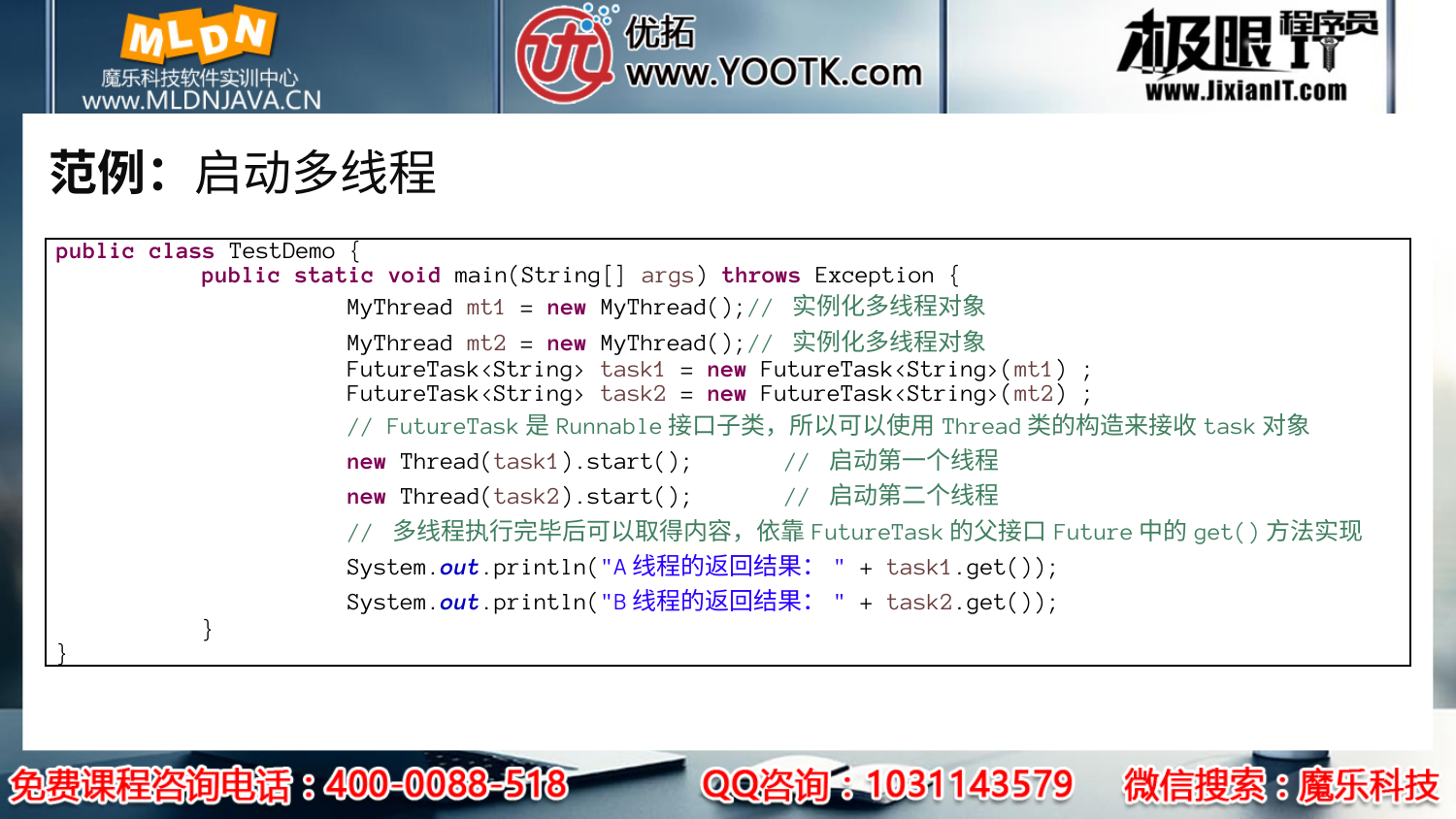

# 范例：启动多线程
| public class TestDemo { public static void main(String[] args) throws Exception { MyThread mt1 = new MyThread();// 实例化多线程对象 MyThread mt2 = new MyThread();// 实例化多线程对象 FutureTask<String> task1 = new FutureTask<String>(mt1) ; FutureTask<String> task2 = new FutureTask<String>(mt2) ; // FutureTask是Runnable接口子类，所以可以使用Thread类的构造来接收task对象 new Thread(task1).start(); // 启动第一个线程 new Thread(task2).start(); // 启动第二个线程 // 多线程执行完毕后可以取得内容，依靠FutureTask的父接口Future中的get()方法实现 System.out.println("A线程的返回结果：" + task1.get()); System.out.println("B线程的返回结果：" + task2.get()); } } |
| --- |